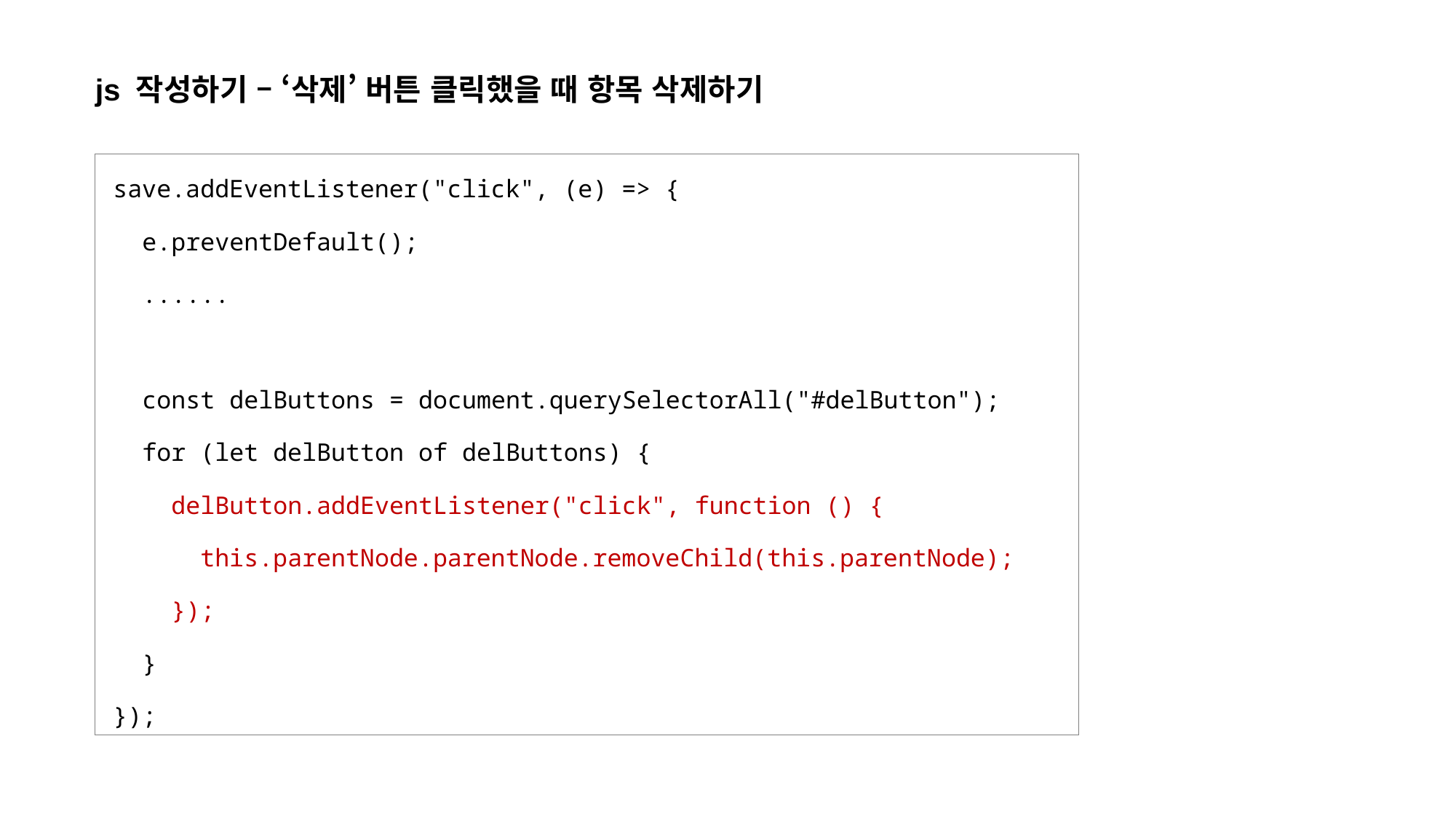

js 작성하기 – ‘삭제’ 버튼 클릭했을 때 항목 삭제하기
save.addEventListener("click", (e) => {
  e.preventDefault();
  ......

  const delButtons = document.querySelectorAll("#delButton");
  for (let delButton of delButtons) {
    delButton.addEventListener("click", function () {
      this.parentNode.parentNode.removeChild(this.parentNode);
    });
  }
});